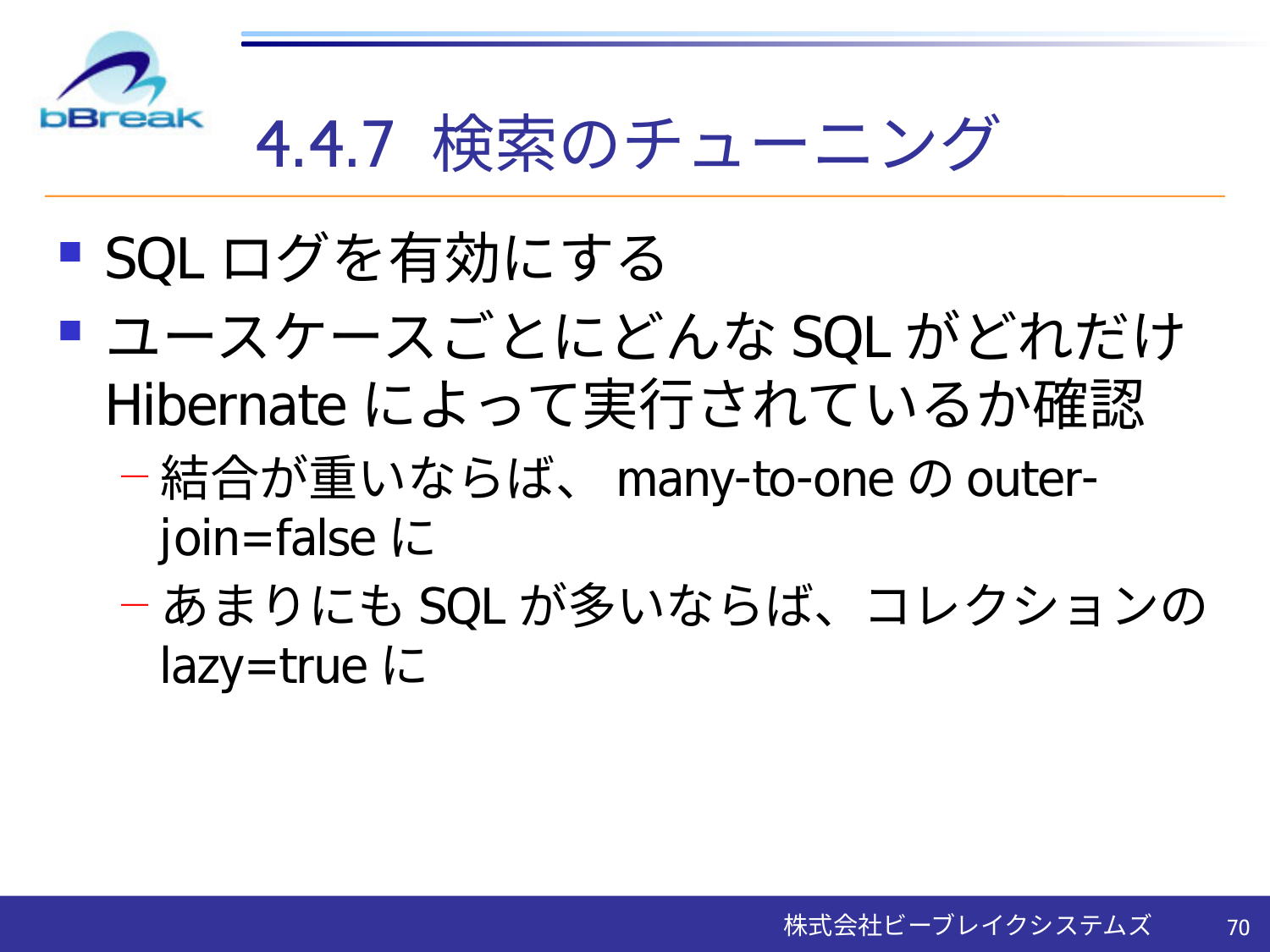

# 4.4.7 検索のチューニング
SQLログを有効にする
ユースケースごとにどんなSQLがどれだけHibernateによって実行されているか確認
結合が重いならば、many-to-oneのouter-join=falseに
あまりにもSQLが多いならば、コレクションのlazy=trueに